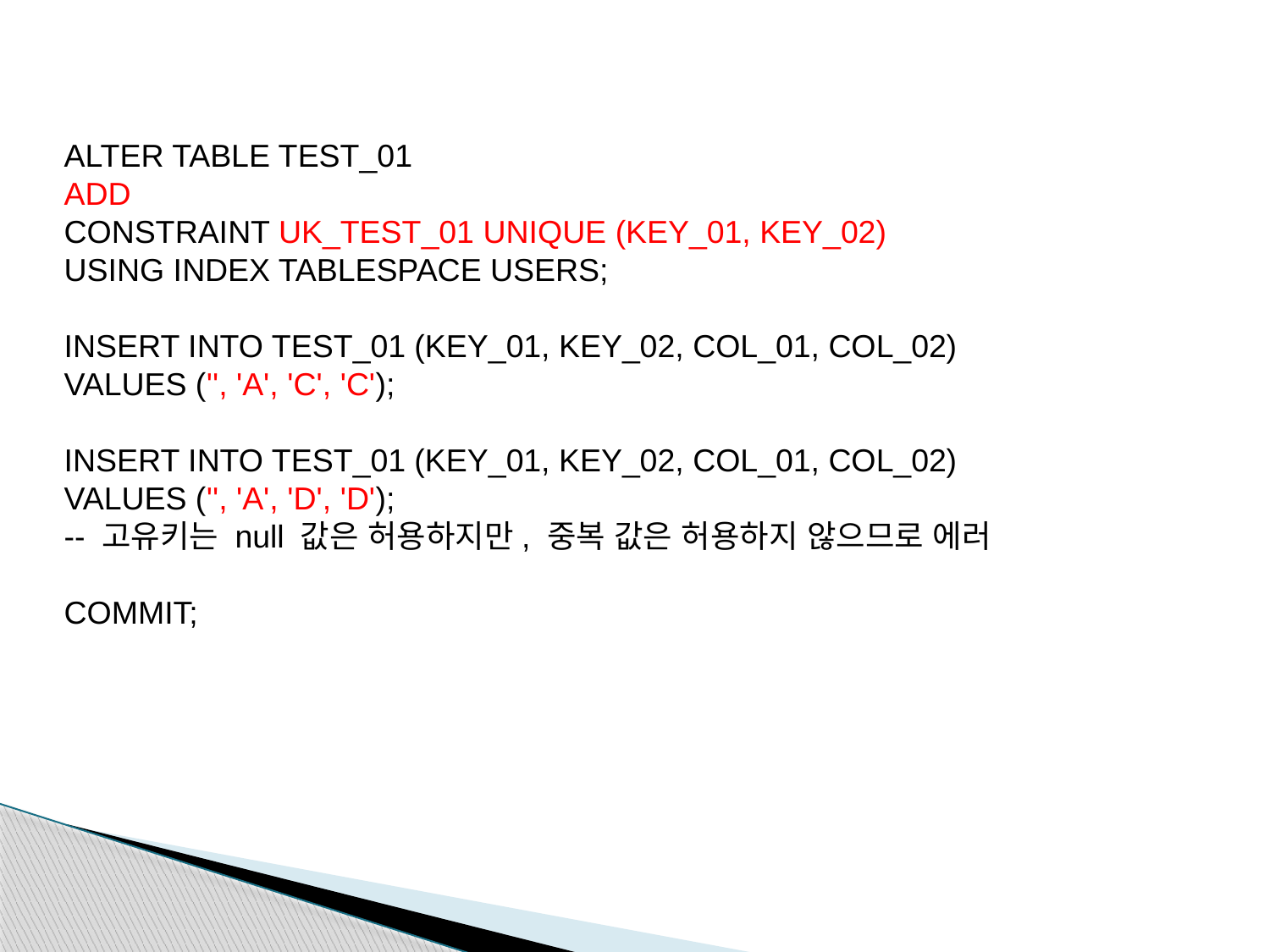

ALTER TABLE TEST_01
ADD
CONSTRAINT UK_TEST_01 UNIQUE (KEY_01, KEY_02)
USING INDEX TABLESPACE USERS;

INSERT INTO TEST_01 (KEY_01, KEY_02, COL_01, COL_02)
VALUES ('', 'A', 'C', 'C');

INSERT INTO TEST_01 (KEY_01, KEY_02, COL_01, COL_02)
VALUES ('', 'A', 'D', 'D');
-- 고유키는 null 값은 허용하지만, 중복 값은 허용하지 않으므로 에러

COMMIT;